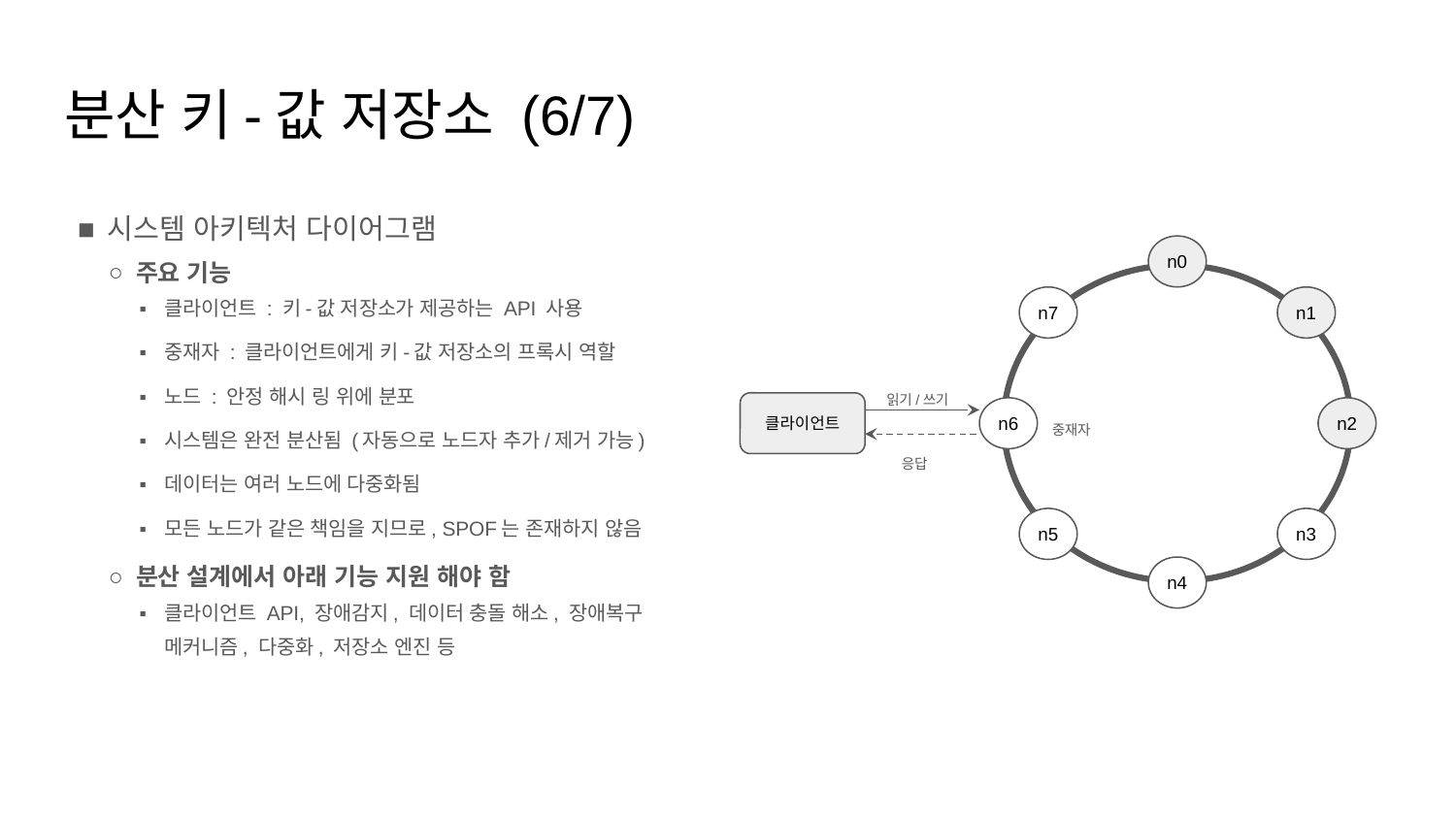

# 분산 키-값 저장소 (6/7)
시스템 아키텍처 다이어그램
주요 기능
클라이언트 : 키-값 저장소가 제공하는 API 사용
중재자 : 클라이언트에게 키-값 저장소의 프록시 역할
노드 : 안정 해시 링 위에 분포
시스템은 완전 분산됨 (자동으로 노드자 추가/제거 가능)
데이터는 여러 노드에 다중화됨
모든 노드가 같은 책임을 지므로, SPOF는 존재하지 않음
분산 설계에서 아래 기능 지원 해야 함
클라이언트 API, 장애감지, 데이터 충돌 해소, 장애복구 메커니즘, 다중화, 저장소 엔진 등
n0

n7
n1
읽기/쓰기
클라이언트
n6
n2
중재자
응답
n5
n3
n4